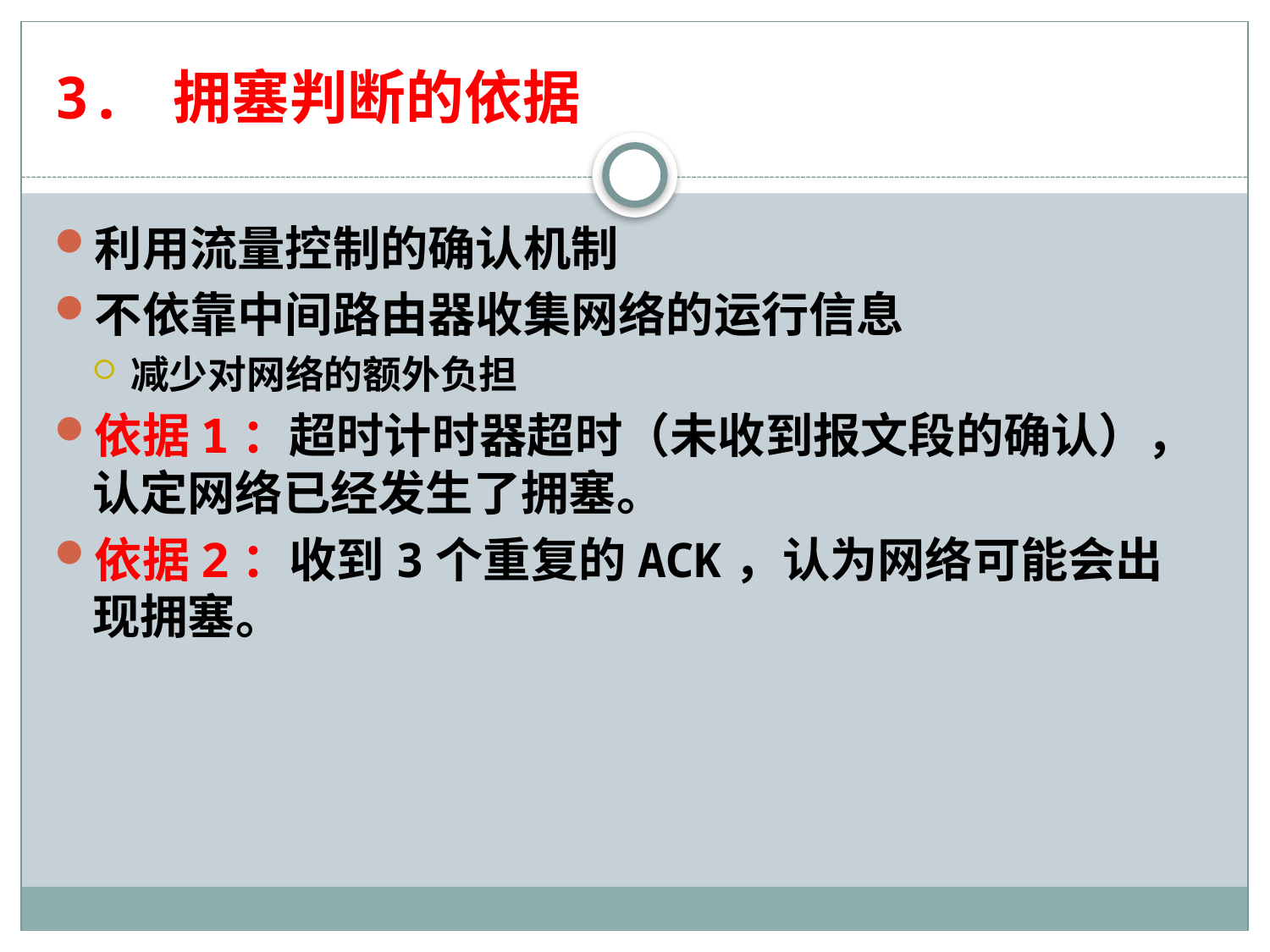

# 3. 拥塞判断的依据
利用流量控制的确认机制
不依靠中间路由器收集网络的运行信息
减少对网络的额外负担
依据1：超时计时器超时（未收到报文段的确认），认定网络已经发生了拥塞。
依据2：收到3个重复的ACK，认为网络可能会出现拥塞。